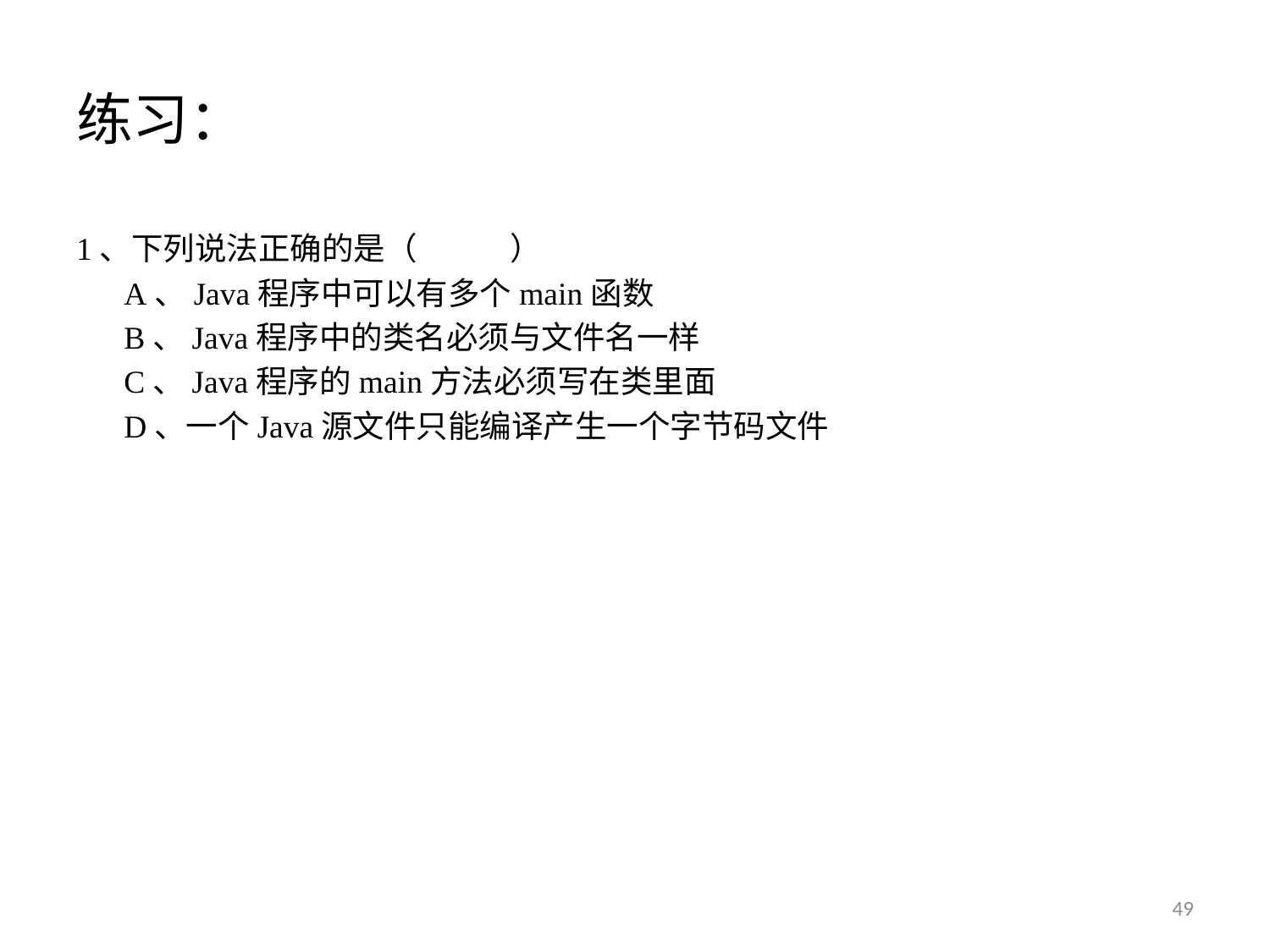

# 练习：
1、下列说法正确的是（             ）
A、Java程序中可以有多个main函数
B、Java程序中的类名必须与文件名一样
C、Java程序的main方法必须写在类里面
D、一个Java源文件只能编译产生一个字节码文件

49